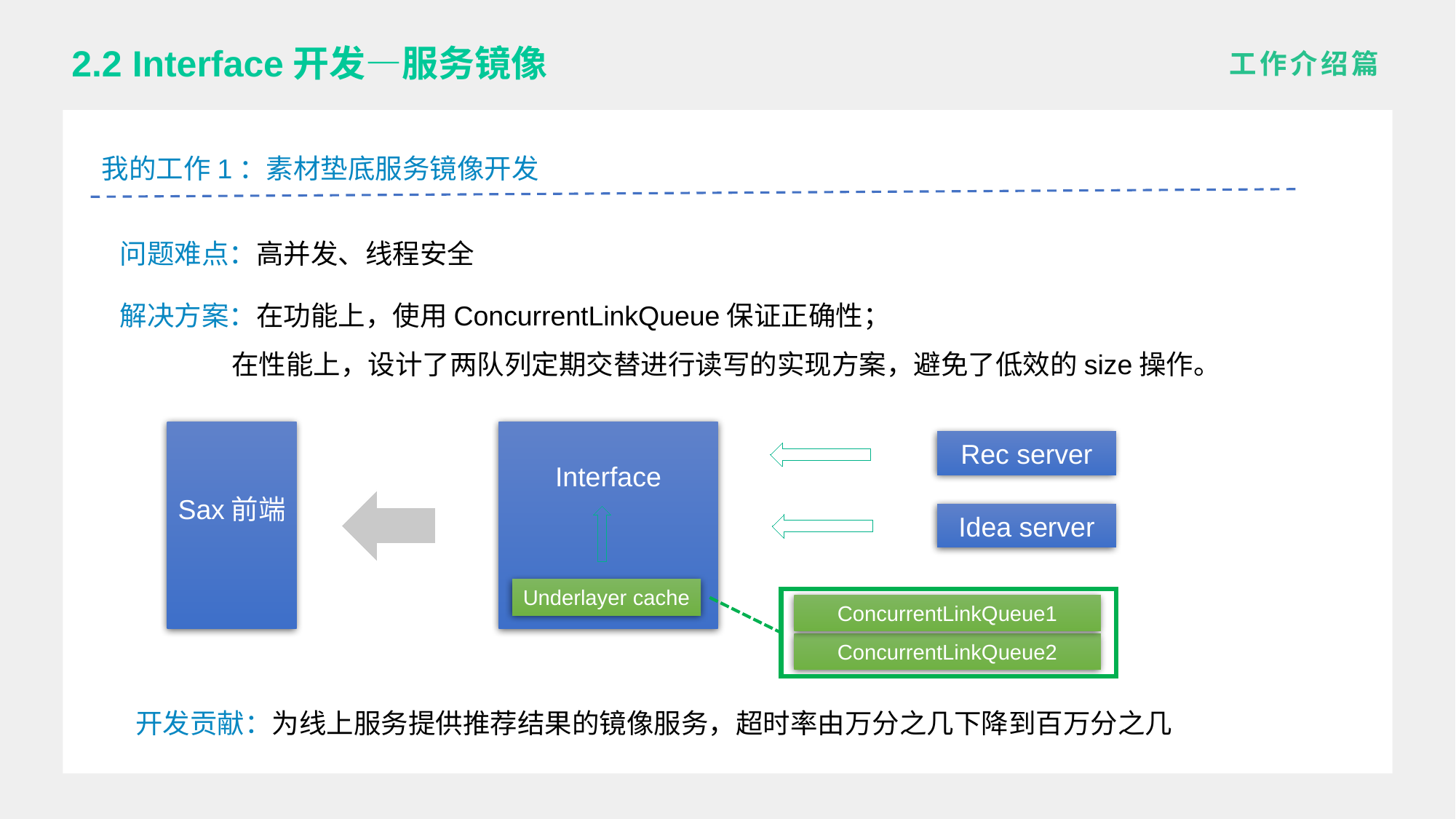

# 2.2 Interface开发—服务镜像
工作介绍篇
我的工作1：素材垫底服务镜像开发
问题难点：高并发、线程安全
解决方案：在功能上，使用ConcurrentLinkQueue保证正确性；
                 在性能上，设计了两队列定期交替进行读写的实现方案，避免了低效的size操作。

Sax前端

Interface

Rec server

Idea server

Underlayer cache

ConcurrentLinkQueue1
ConcurrentLinkQueue2
开发贡献：为线上服务提供推荐结果的镜像服务，超时率由万分之几下降到百万分之几